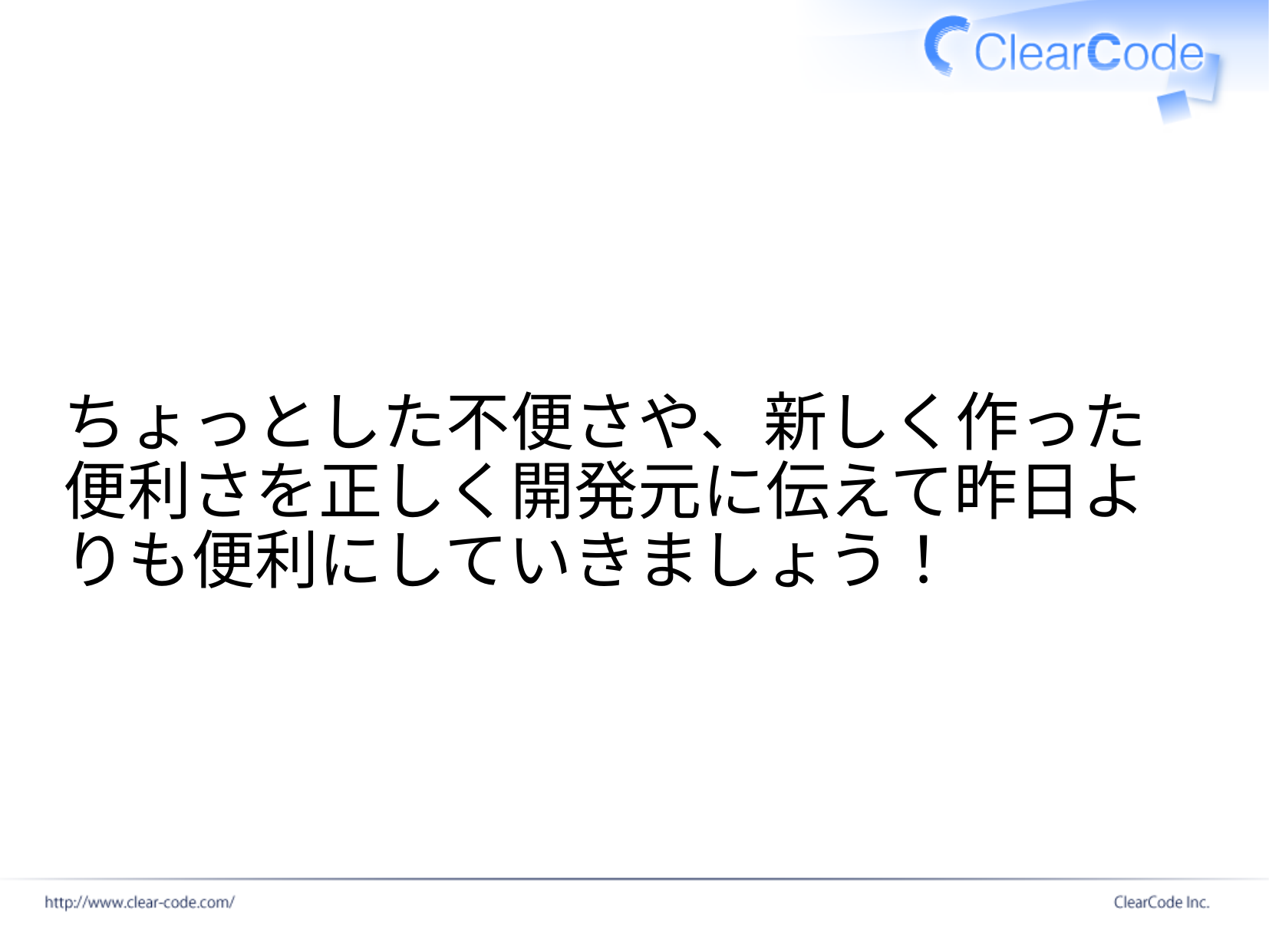

# ちょっとした不便さや、新しく作った便利さを正しく開発元に伝えて昨日よりも便利にしていきましょう！